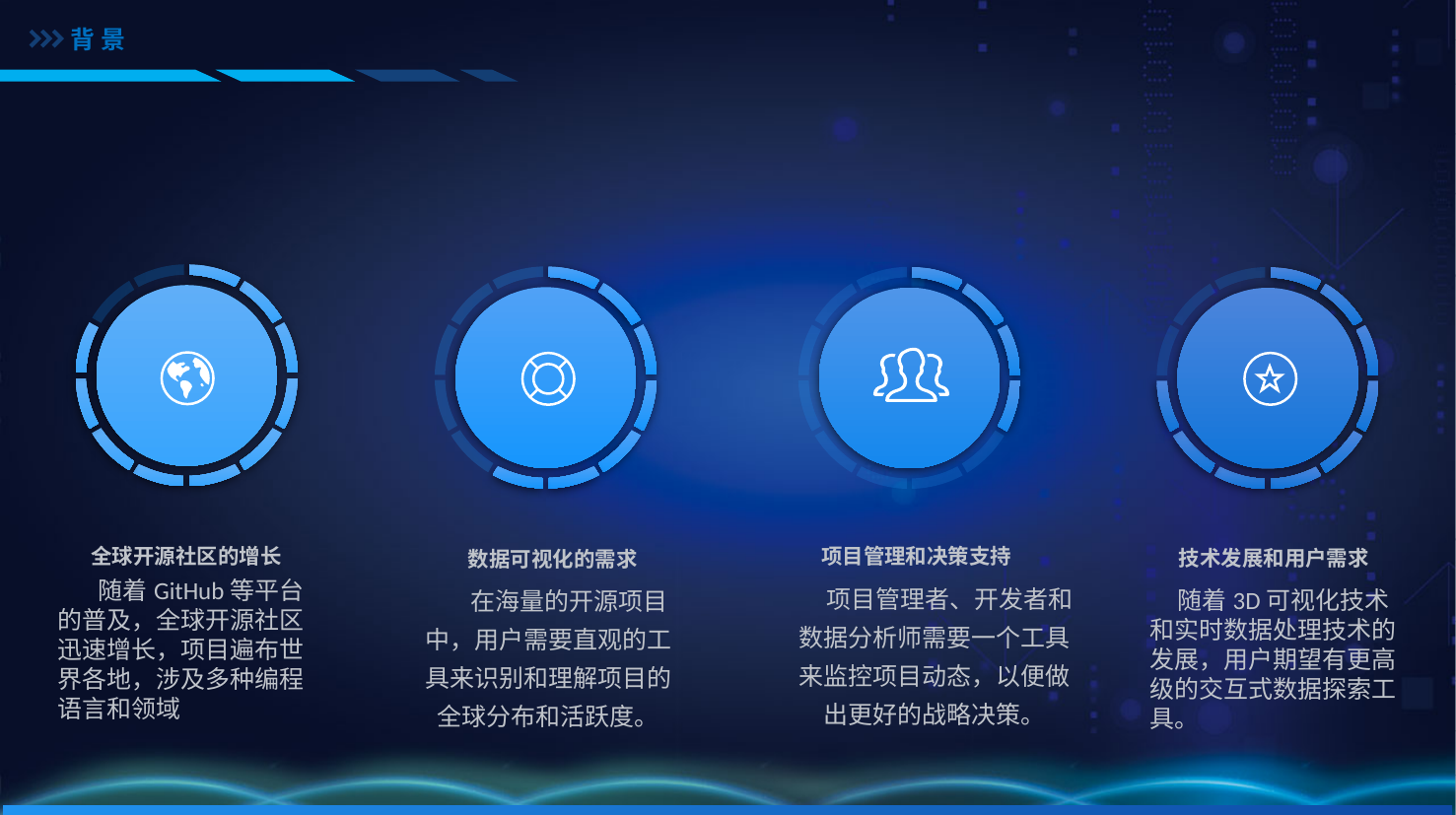

背景

全球开源社区的增长

       随着GitHub等平台的普及，全球开源社区迅速增长，项目遍布世界各地，涉及多种编程语言和领域
项目管理和决策支持
       项目管理者、开发者和数据分析师需要一个工具来监控项目动态，以便做出更好的战略决策。
技术发展和用户需求
      随着3D可视化技术和实时数据处理技术的发展，用户期望有更高级的交互式数据探索工具。
数据可视化的需求
         在海量的开源项目中，用户需要直观的工具来识别和理解项目的全球分布和活跃度。